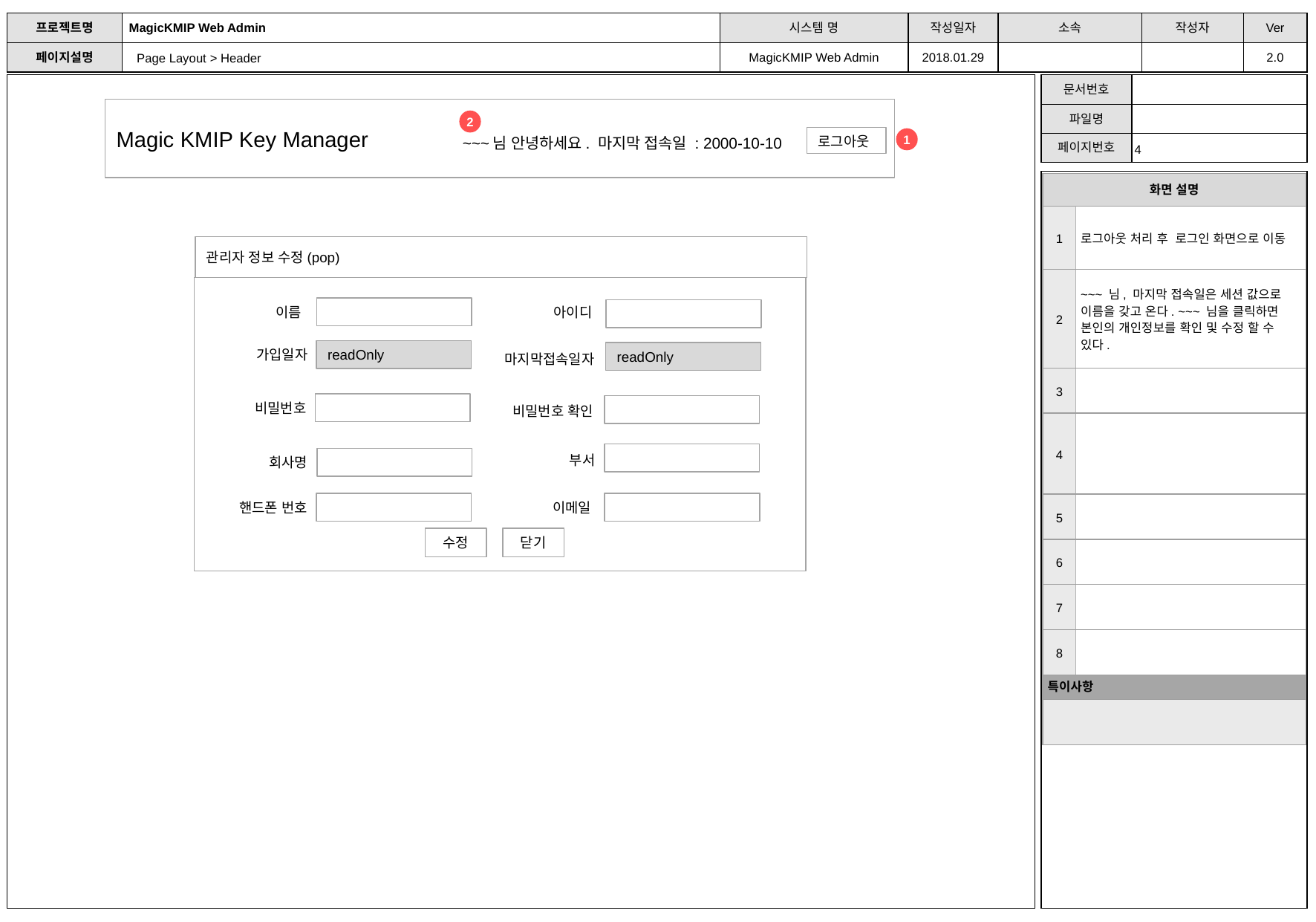

Page Layout > Header

Magic KMIP Key Manager
2

~~~님 안녕하세요. 마지막 접속일 : 2000-10-10
로그아웃
1
| 화면 설명 |  |
| --- | --- |
| 1 | 로그아웃 처리 후 로그인 화면으로 이동 |
| 2 | ~~~ 님, 마지막 접속일은 세션 값으로 이름을 갖고 온다. ~~~ 님을 클릭하면 본인의 개인정보를 확인 및 수정 할 수 있다. |
| 3 |  |
| 4 |  |
| 5 |  |
| 6 |  |
| 7 |  |
| 8 |  |
| 특이사항 |  |
|  |  |
관리자 정보 수정(pop)

아이디
이름
readOnly
readOnly
가입일자
마지막접속일자

비밀번호
비밀번호 확인

부서
회사명

핸드폰 번호
이메일
수정
닫기